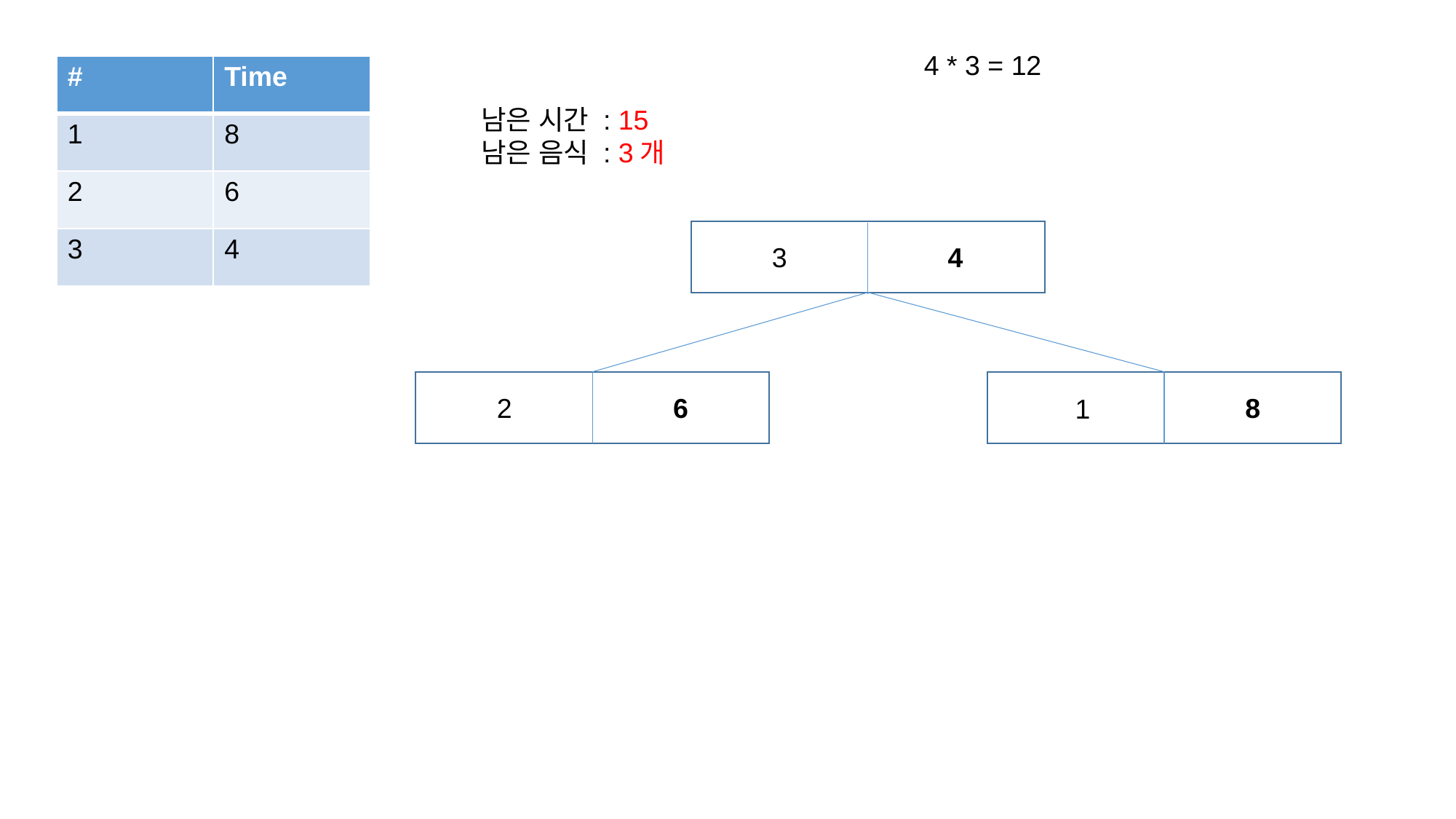

4 * 3 = 12
| # | Time |
| --- | --- |
| 1 | 8 |
| 2 | 6 |
| 3 | 4 |
남은 시간 : 15
남은 음식 : 3개

4
3

2
6
8
1